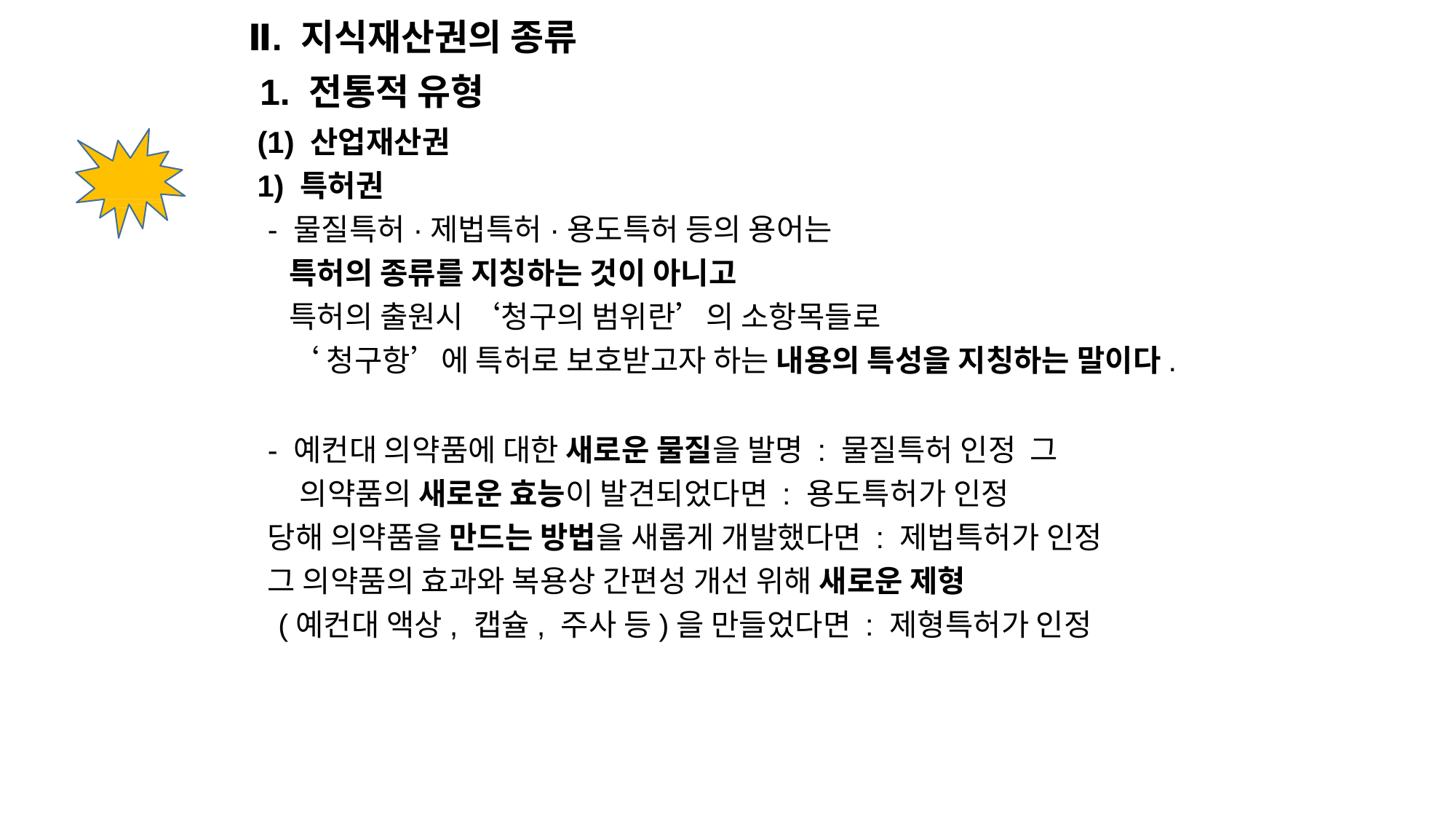

# Ⅱ. 지식재산권의 종류
1. 전통적 유형
(1) 산업재산권
1) 특허권
- 물질특허·제법특허·용도특허 등의 용어는
특허의 종류를 지칭하는 것이 아니고
특허의 출원시 ‘청구의 범위란’의 소항목들로
‘청구항’에 특허로 보호받고자 하는 내용의 특성을 지칭하는 말이다.

- 예컨대 의약품에 대한 새로운 물질을 발명 : 물질특허 인정  그 의약품의 새로운 효능이 발견되었다면 : 용도특허가 인정
당해 의약품을 만드는 방법을 새롭게 개발했다면 : 제법특허가 인정
그 의약품의 효과와 복용상 간편성 개선 위해 새로운 제형
(예컨대 액상, 캡슐, 주사 등)을 만들었다면 : 제형특허가 인정